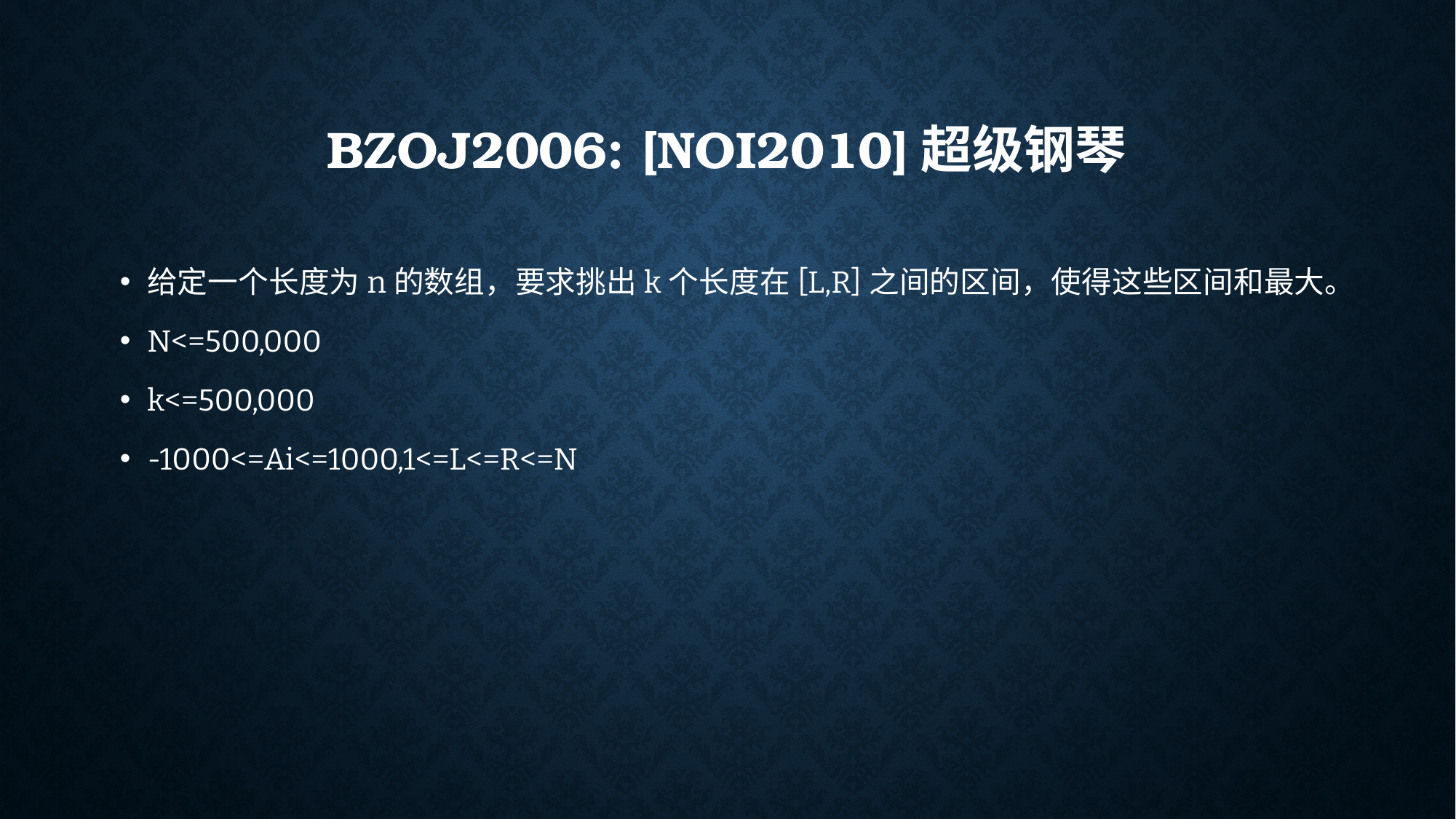

# BZOJ2006: [NOI2010]超级钢琴
给定一个长度为n的数组，要求挑出k个长度在[L,R]之间的区间，使得这些区间和最大。
N<=500,000
k<=500,000
-1000<=Ai<=1000,1<=L<=R<=N